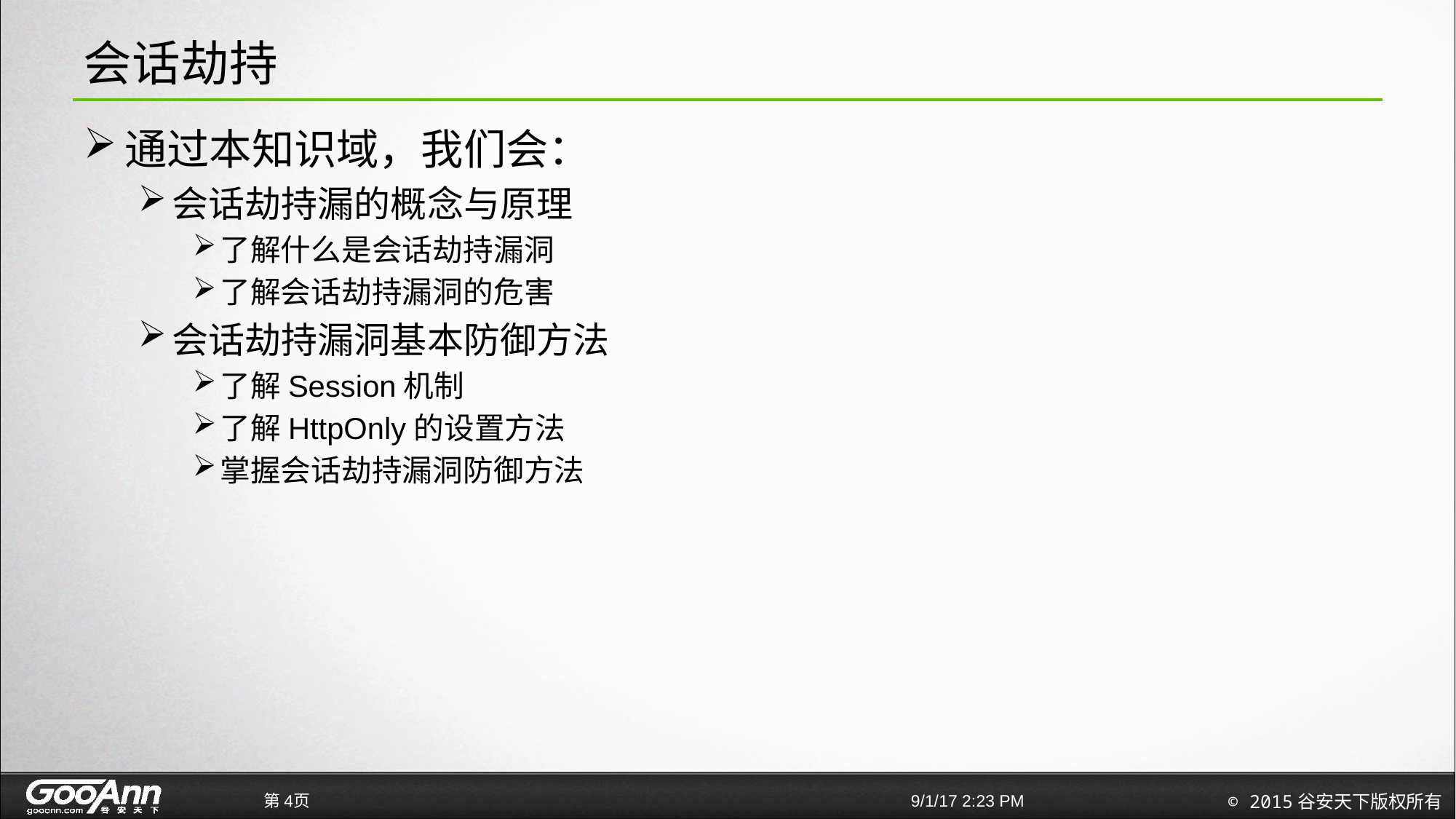

# 会话劫持
通过本知识域，我们会：
会话劫持漏的概念与原理
了解什么是会话劫持漏洞
了解会话劫持漏洞的危害
会话劫持漏洞基本防御方法
了解Session机制
了解HttpOnly的设置方法
掌握会话劫持漏洞防御方法